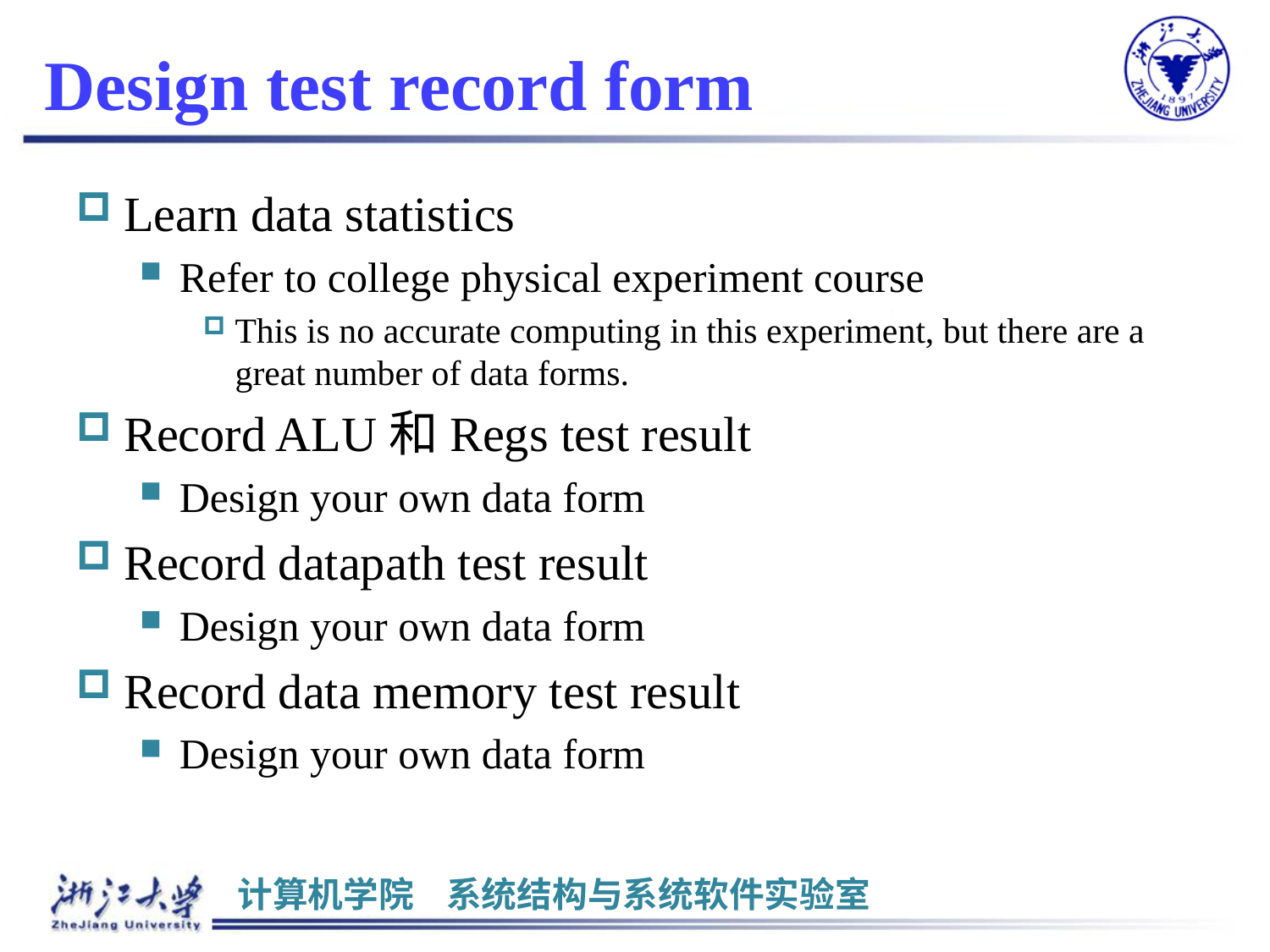

# Design test record form
Learn data statistics
Refer to college physical experiment course
This is no accurate computing in this experiment, but there are a great number of data forms.
Record ALU和Regs test result
Design your own data form
Record datapath test result
Design your own data form
Record data memory test result
Design your own data form